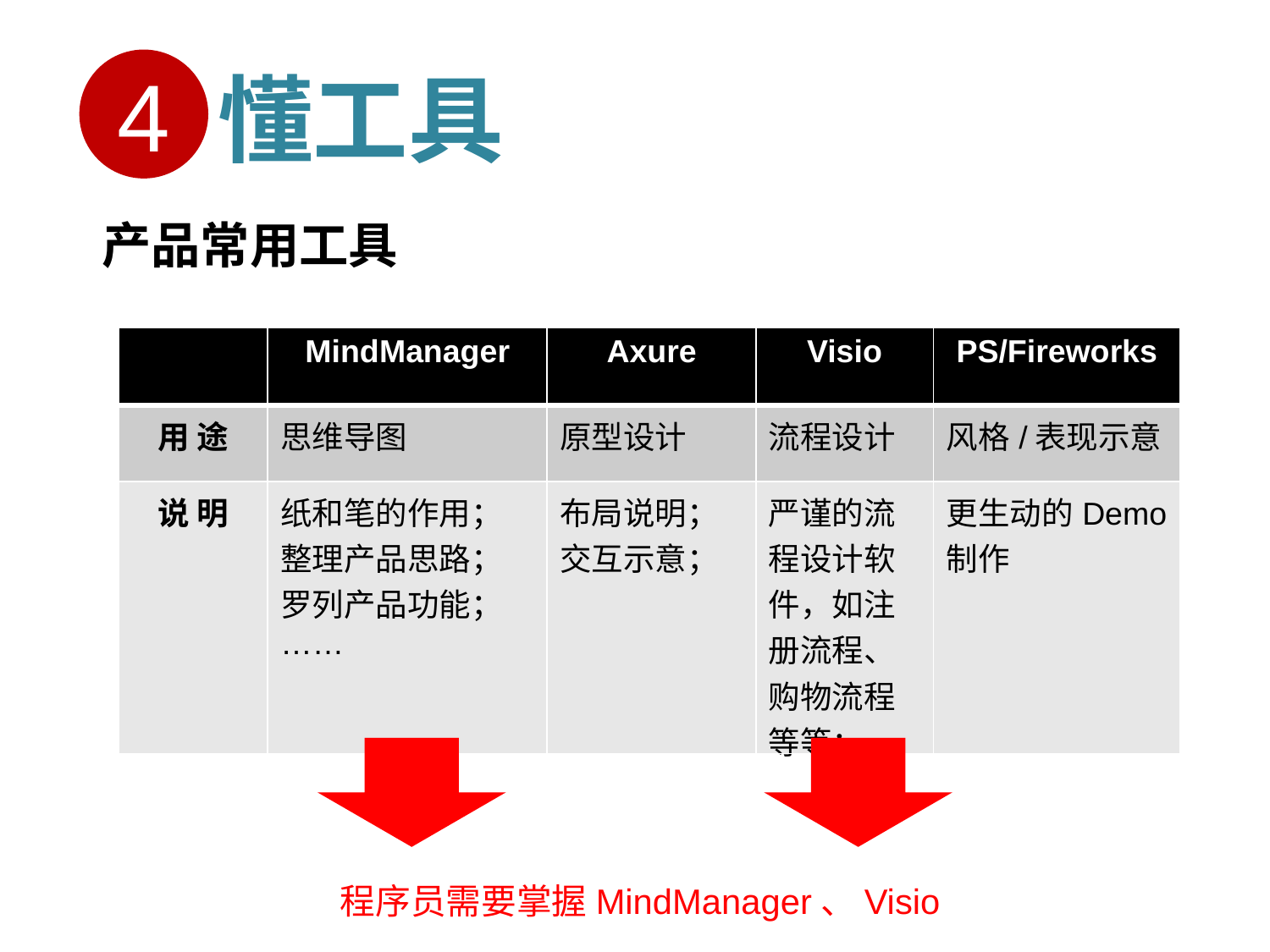

# 懂工具
4
产品常用工具
|  | MindManager | Axure | Visio | PS/Fireworks |
| --- | --- | --- | --- | --- |
| 用 途 | 思维导图 | 原型设计 | 流程设计 | 风格/表现示意 |
| 说 明 | 纸和笔的作用； 整理产品思路； 罗列产品功能； …… | 布局说明； 交互示意； | 严谨的流程设计软件，如注册流程、购物流程等等； | 更生动的Demo制作 |

程序员需要掌握MindManager、Visio